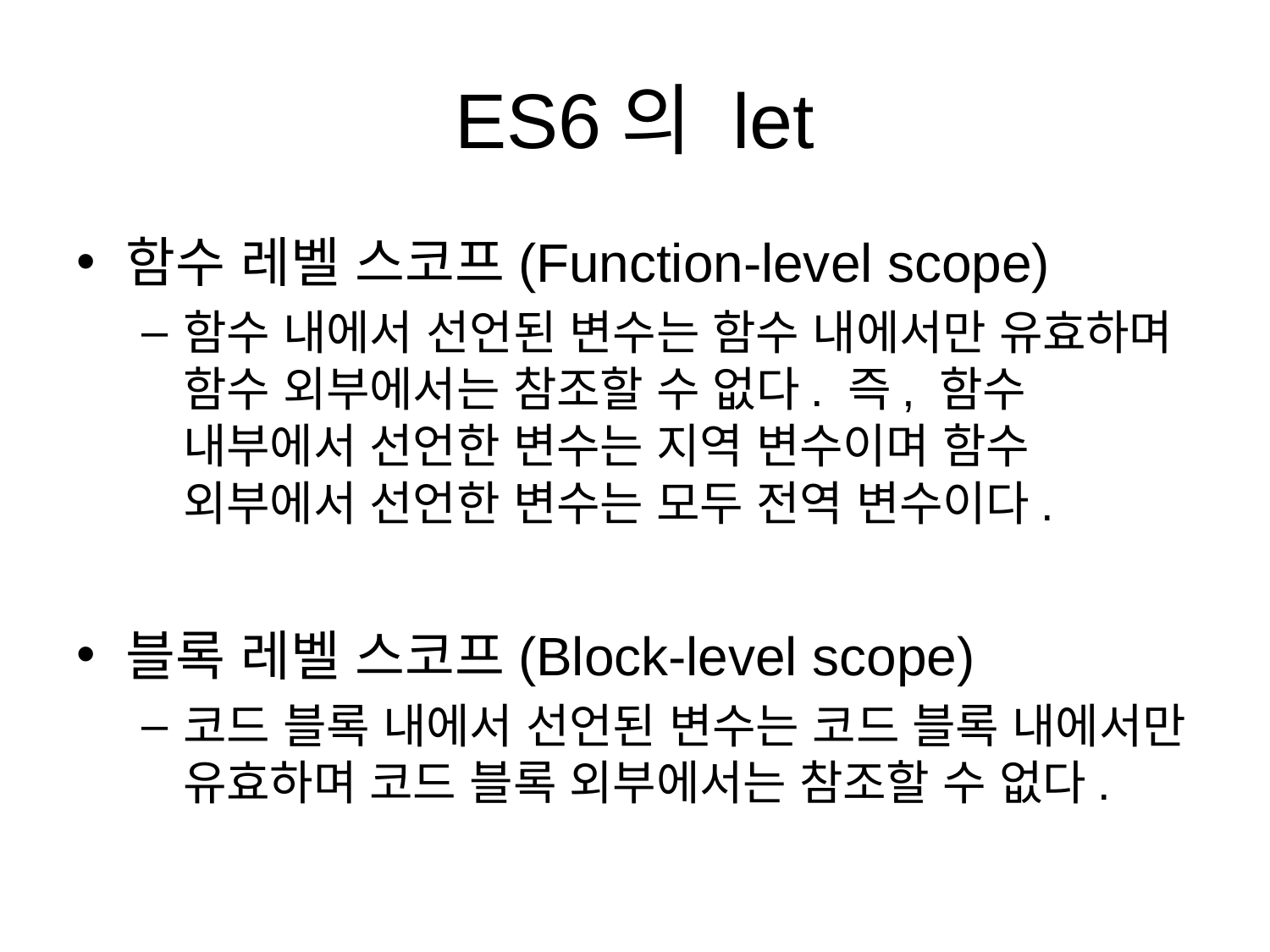

# ES6의 let
함수 레벨 스코프(Function-level scope)
함수 내에서 선언된 변수는 함수 내에서만 유효하며 함수 외부에서는 참조할 수 없다. 즉, 함수 내부에서 선언한 변수는 지역 변수이며 함수 외부에서 선언한 변수는 모두 전역 변수이다.

블록 레벨 스코프(Block-level scope)
코드 블록 내에서 선언된 변수는 코드 블록 내에서만 유효하며 코드 블록 외부에서는 참조할 수 없다.